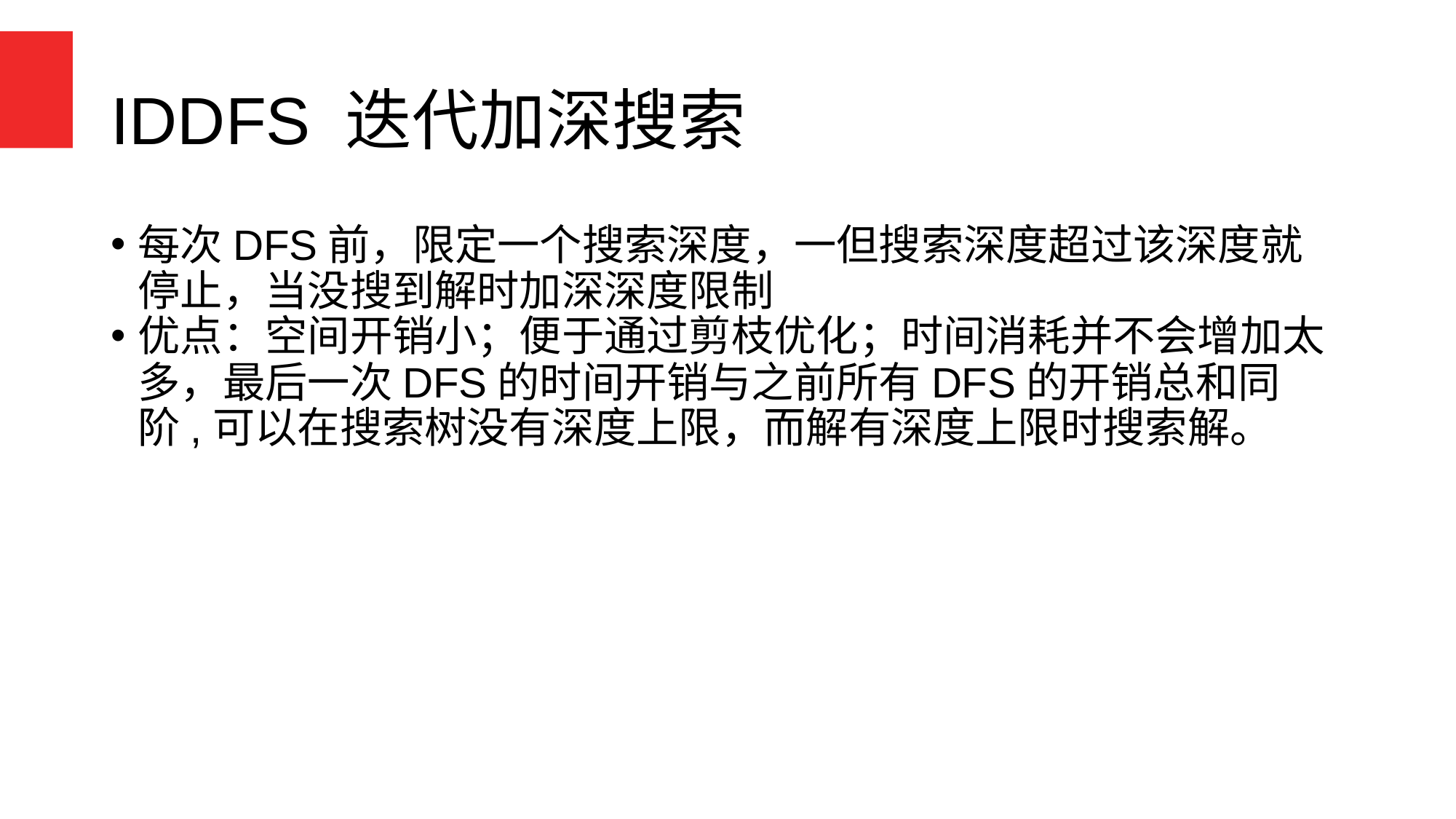

IDDFS 迭代加深搜索
每次DFS前，限定一个搜索深度，一但搜索深度超过该深度就停止，当没搜到解时加深深度限制
优点：空间开销小；便于通过剪枝优化；时间消耗并不会增加太多，最后一次DFS的时间开销与之前所有DFS的开销总和同阶,可以在搜索树没有深度上限，而解有深度上限时搜索解。